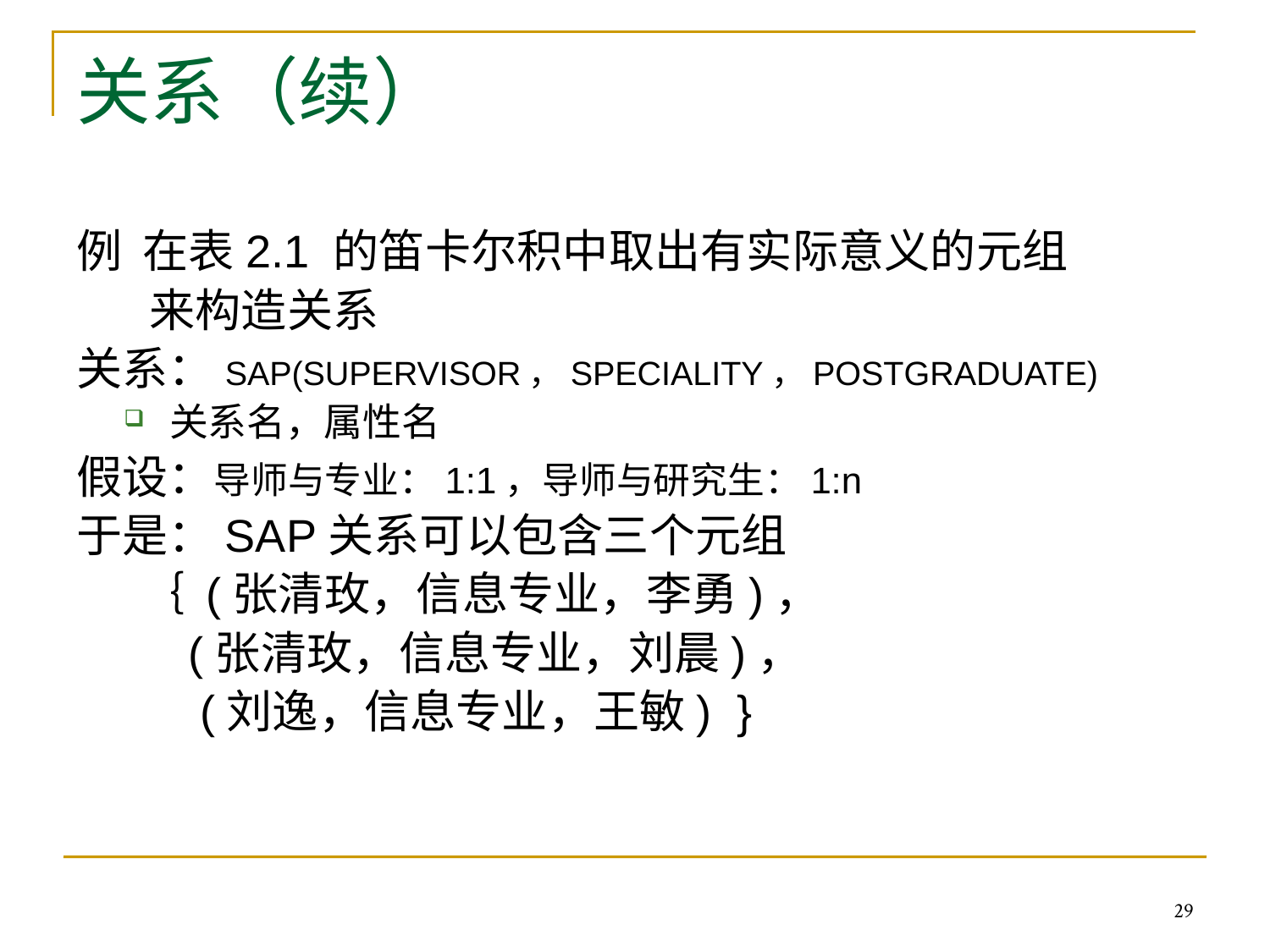

# 关系（续）
例  在表2.1 的笛卡尔积中取出有实际意义的元组
      来构造关系
关系：SAP(SUPERVISOR，SPECIALITY，POSTGRADUATE)
关系名，属性名
假设：导师与专业：1:1，导师与研究生：1:n
于是：SAP关系可以包含三个元组
     ｛ (张清玫，信息专业，李勇)，
      (张清玫，信息专业，刘晨)，
      (刘逸，信息专业，王敏)  }

29